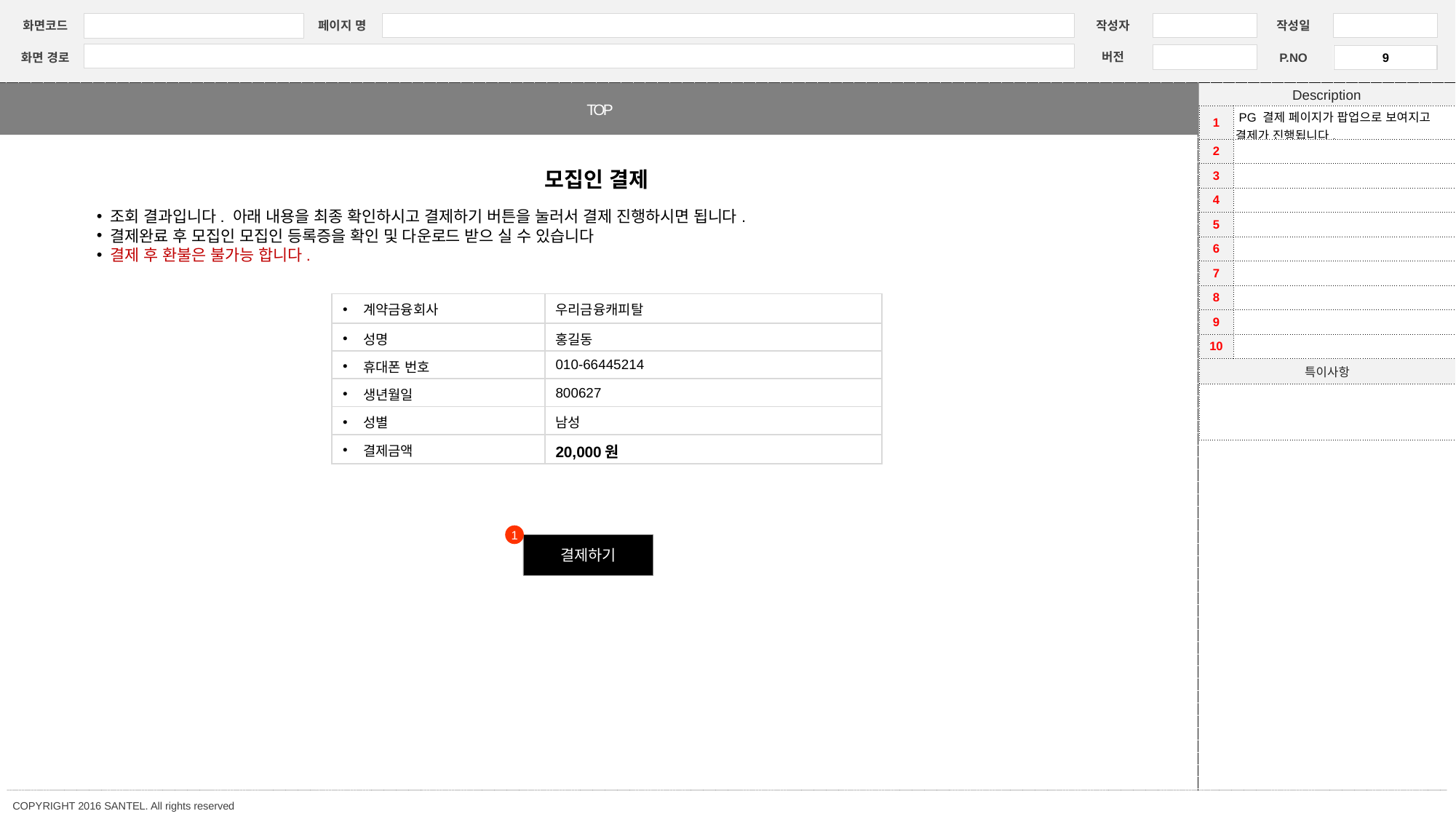

TOP
| 1 | PG 결제 페이지가 팝업으로 보여지고 결제가 진행됩니다. |
| --- | --- |
| 2 |  |
| 3 |  |
| 4 |  |
| 5 |  |
| 6 |  |
| 7 |  |
| 8 |  |
| 9 |  |
| 10 |  |
| 특이사항 |  |
|  |  |
모집인 결제
 조회 결과입니다. 아래 내용을 최종 확인하시고 결제하기 버튼을 눌러서 결제 진행하시면 됩니다.
 결제완료 후 모집인 모집인 등록증을 확인 및 다운로드 받으 실 수 있습니다
 결제 후 환불은 불가능 합니다.
| 계약금융회사 | 우리금융캐피탈 |
| --- | --- |
| 성명 | 홍길동 |
| 휴대폰 번호 | 010-66445214 |
| 생년월일 | 800627 |
| 성별 | 남성 |
| 결제금액 | 20,000원 |
1
결제하기